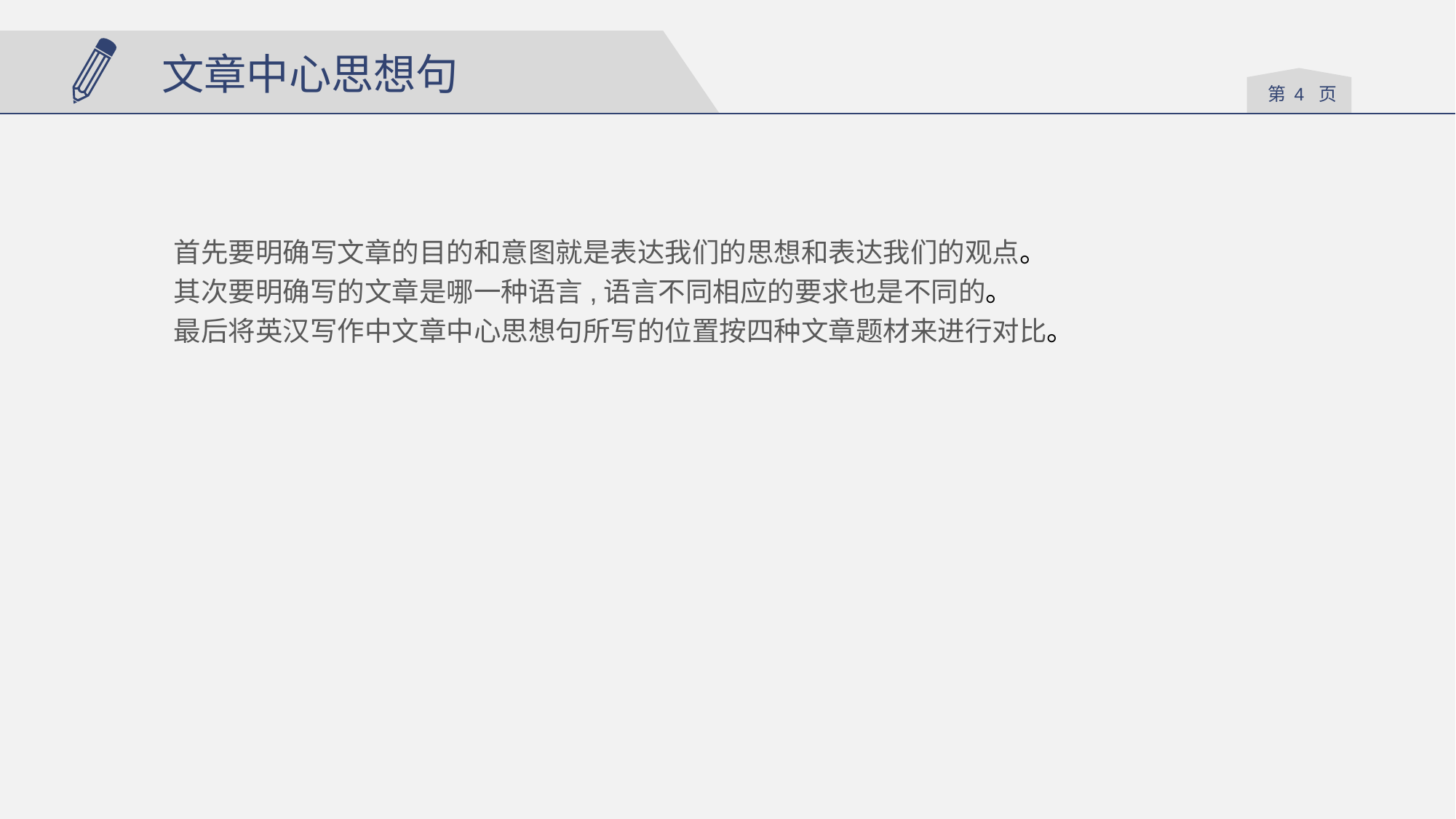

文章中心思想句
首先要明确写文章的目的和意图就是表达我们的思想和表达我们的观点。
其次要明确写的文章是哪一种语言,语言不同相应的要求也是不同的。
最后将英汉写作中文章中心思想句所写的位置按四种文章题材来进行对比。